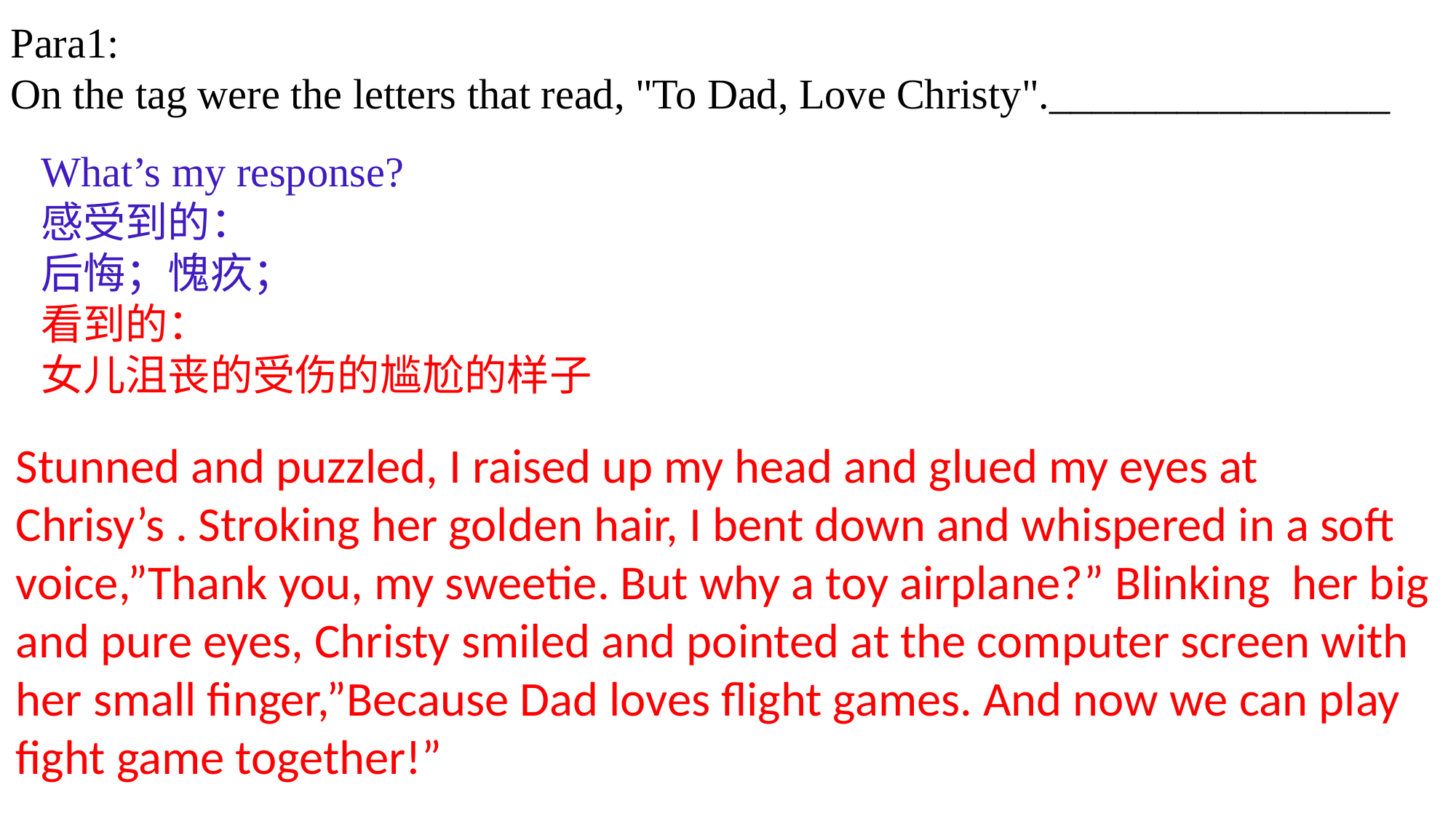

Para1:On the tag were the letters that read, "To Dad, Love Christy".________________

_
What’s my response?
感受到的：
后悔；愧疚；
看到的：
女儿沮丧的受伤的尴尬的样子

Stunned and puzzled, I raised up my head and glued my eyes at Chrisy’s . Stroking her golden hair, I bent down and whispered in a soft voice,”Thank you, my sweetie. But why a toy airplane?” Blinking  her big and pure eyes, Christy smiled and pointed at the computer screen with her small finger,”Because Dad loves flight games. And now we can play fight game together!”